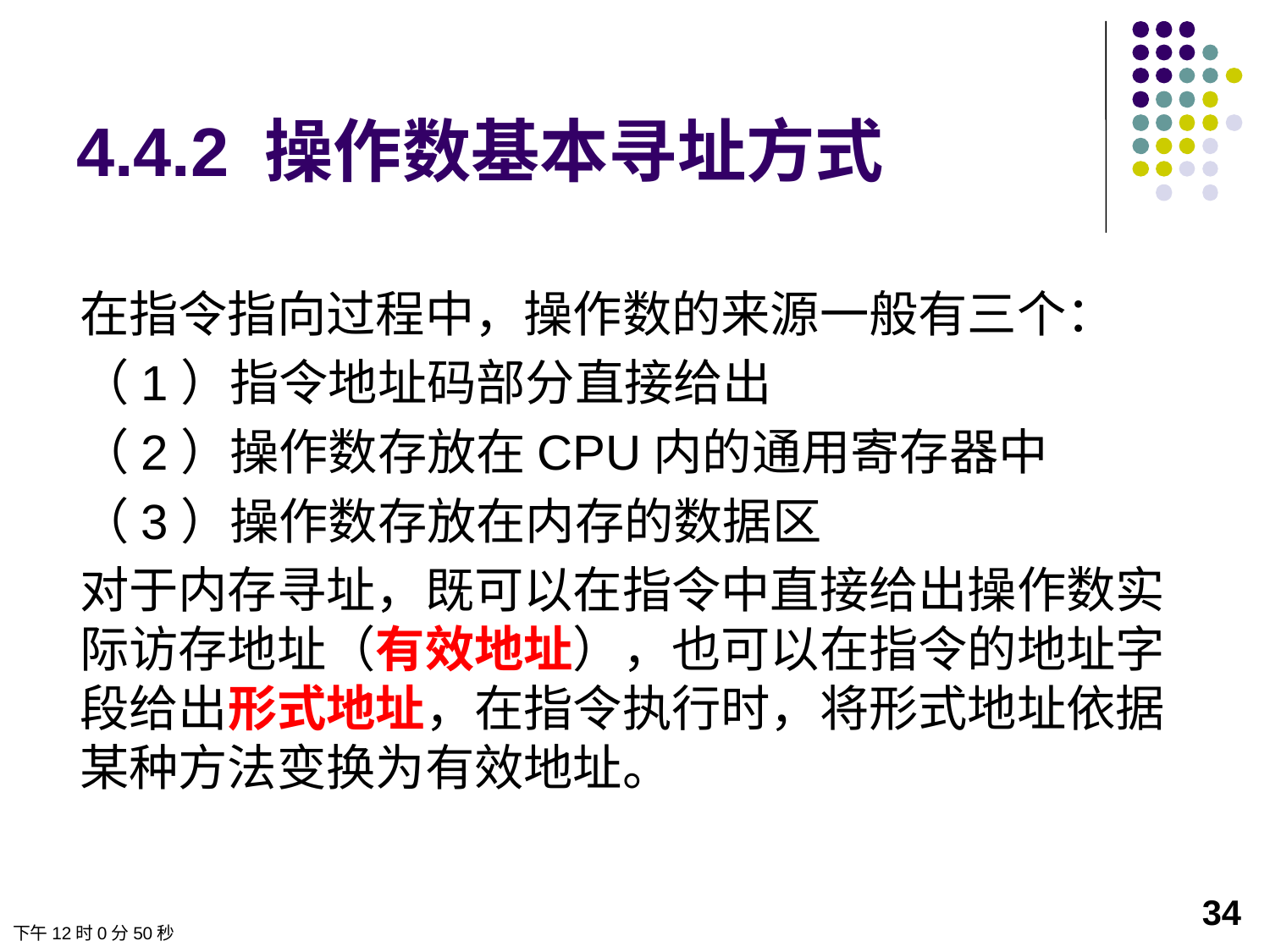

# 4.4.2 操作数基本寻址方式
在指令指向过程中，操作数的来源一般有三个：
（1）指令地址码部分直接给出
（2）操作数存放在CPU内的通用寄存器中
（3）操作数存放在内存的数据区
对于内存寻址，既可以在指令中直接给出操作数实际访存地址（有效地址），也可以在指令的地址字段给出形式地址，在指令执行时，将形式地址依据某种方法变换为有效地址。
34
下午12时0分50秒